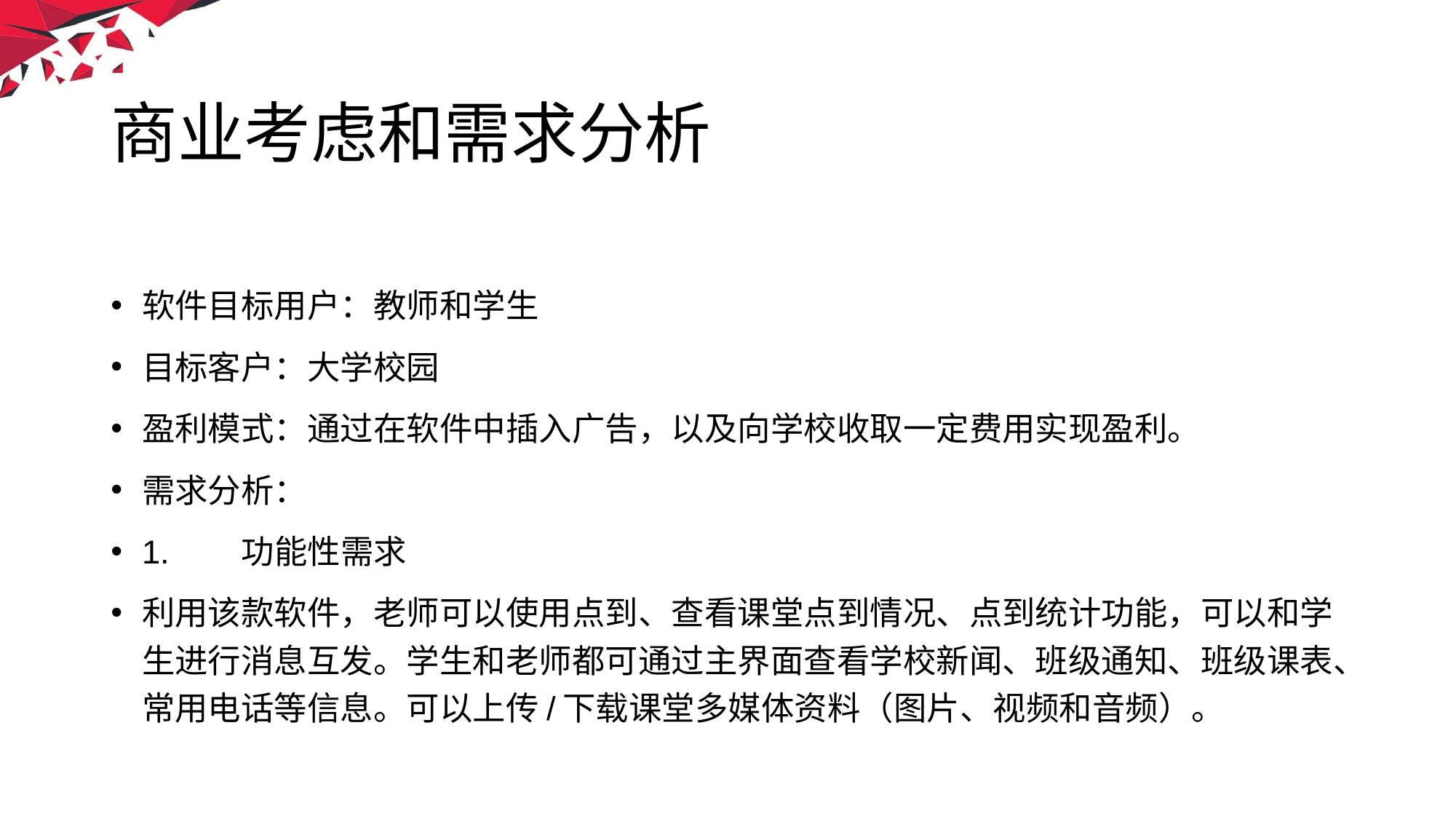

# 商业考虑和需求分析

软件目标用户：教师和学生
目标客户：大学校园
盈利模式：通过在软件中插入广告，以及向学校收取一定费用实现盈利。
需求分析：
1.	功能性需求
利用该款软件，老师可以使用点到、查看课堂点到情况、点到统计功能，可以和学生进行消息互发。学生和老师都可通过主界面查看学校新闻、班级通知、班级课表、常用电话等信息。可以上传/下载课堂多媒体资料（图片、视频和音频）。